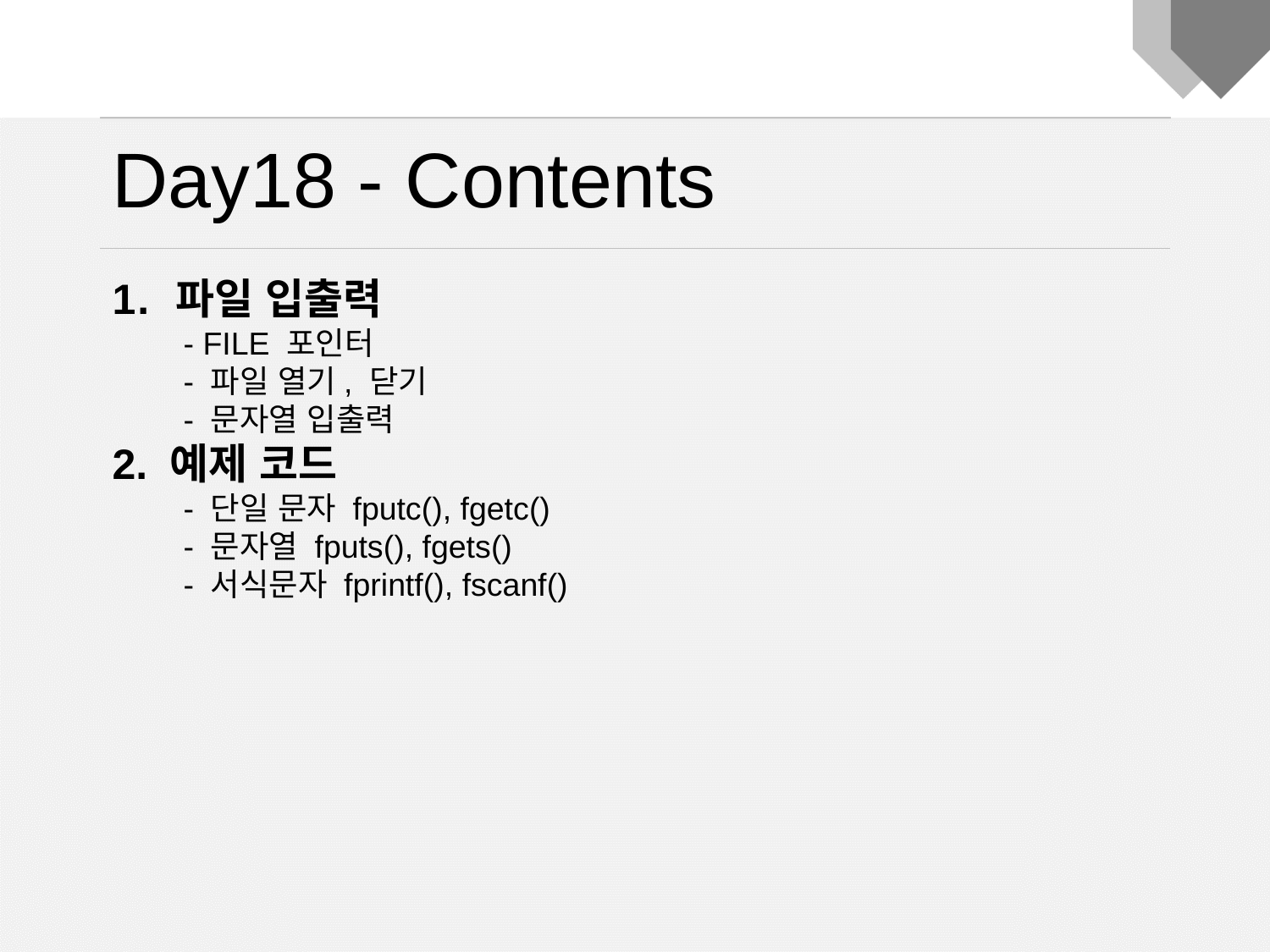

Day18 - Contents
파일 입출력
        - FILE 포인터
        - 파일 열기, 닫기
        - 문자열 입출력
2. 예제 코드
        - 단일 문자 fputc(), fgetc()
        - 문자열 fputs(), fgets()
        - 서식문자 fprintf(), fscanf()